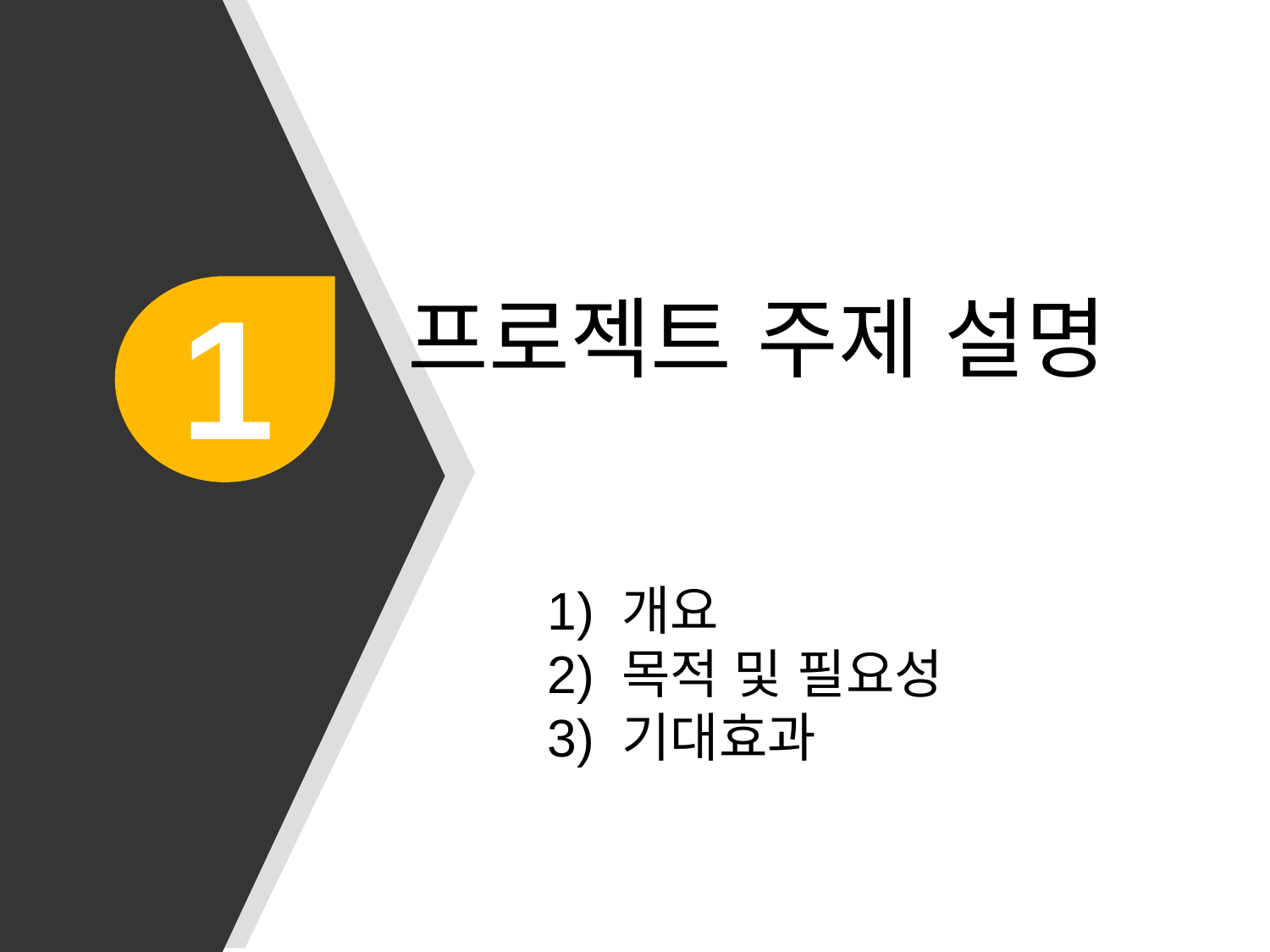

1

프로젝트 주제 설명
1) 개요
2) 목적 및 필요성
3) 기대효과